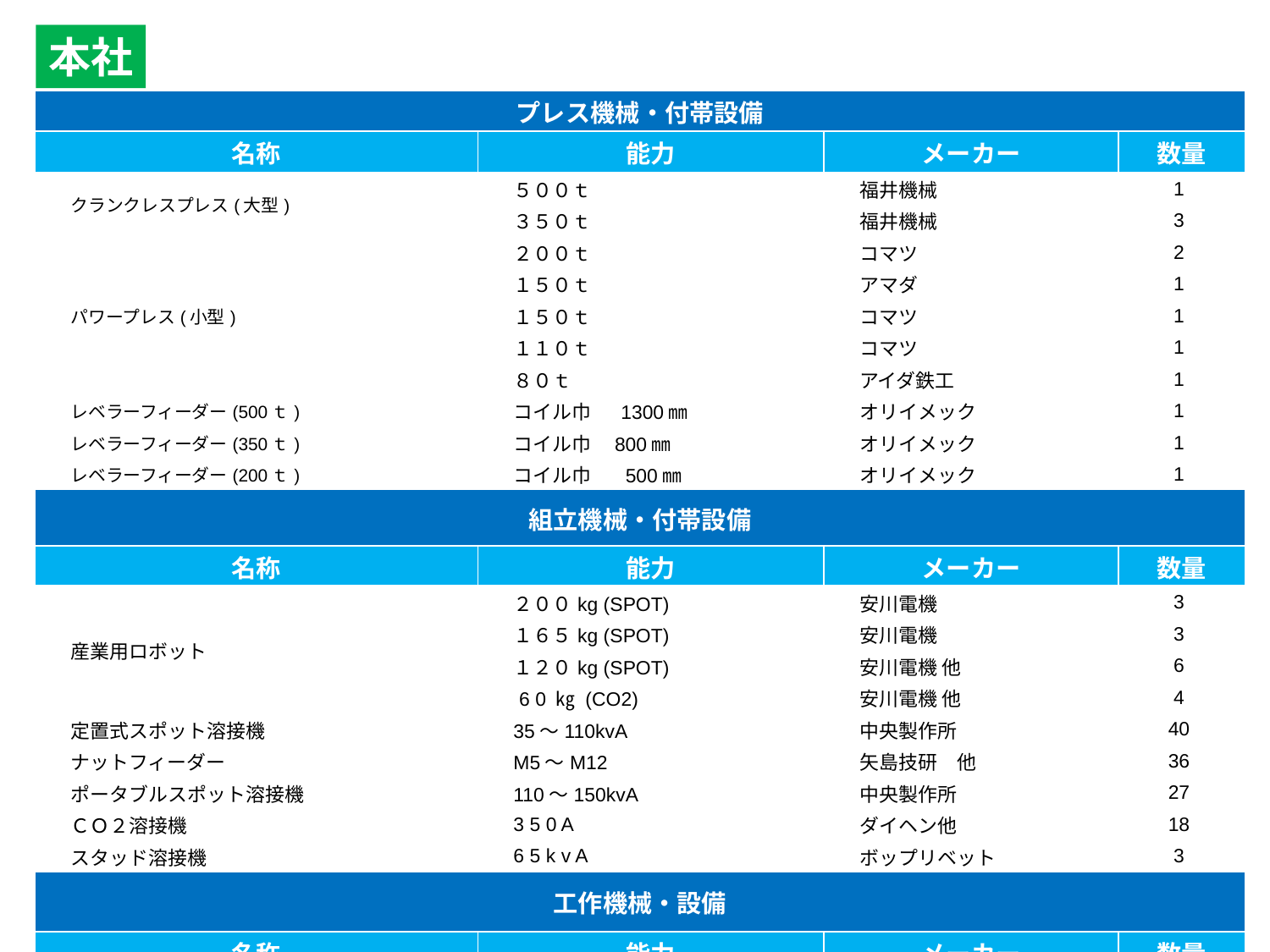

本社
| プレス機械・付帯設備 |  |  |  |
| --- | --- | --- | --- |
| 名称 | 能力 | メーカー | 数量 |
| クランクレスプレス(大型) | ５００ｔ | 福井機械 | 1 |
|  | ３５０ｔ | 福井機械 | 3 |
| パワープレス(小型) | ２００ｔ | コマツ | 2 |
|  | １５０ｔ | アマダ | 1 |
|  | １５０ｔ | コマツ | 1 |
|  | １１０ｔ | コマツ | 1 |
|  | ８０ｔ | アイダ鉄工 | 1 |
| レベラーフィーダー(500ｔ) | コイル巾　 1300㎜ | オリイメック | 1 |
| レベラーフィーダー(350ｔ) | コイル巾 800㎜ | オリイメック | 1 |
| レベラーフィーダー(200ｔ) | コイル巾　 500㎜ | オリイメック | 1 |
| 組立機械・付帯設備 |  |  |  |
| 名称 | 能力 | メーカー | 数量 |
| 産業用ロボット | ２００kg (SPOT) | 安川電機 | 3 |
|  | １６５kg (SPOT) | 安川電機 | 3 |
|  | １２０kg (SPOT) | 安川電機 他 | 6 |
|  | 6 0 ㎏ (CO2) | 安川電機 他 | 4 |
| 定置式スポット溶接機 | 35～110kvA | 中央製作所 | 40 |
| ナットフィーダー | M5～M12 | 矢島技研　他 | 36 |
| ポータブルスポット溶接機 | 110～150kvA | 中央製作所 | 27 |
| ＣＯ２溶接機 | 3 5 0 A | ダイヘン他 | 18 |
| スタッド溶接機 | 6 5 k v A | ボップリベット | 3 |
| 工作機械・設備 |  |  |  |
| 名称 | 能力 | メーカー | 数量 |
| 旋盤 | 回転速度最高1600min⁻１ | 池貝機械 | 1 |
| 精密平面研削盤 | 回転速度最高1600min⁻１ | 黒田精工 | 1 |
| 高能率型汎用フライス盤 | 回転速度最高1600min⁻１ | 大鳥機工 | 1 |
| ラジアルボール盤 | 回転速度最高1800min⁻１ | 吉田鉄工 | 1 |
| 卓上ボール盤 | 回転速度最高3000min | 日立 | 1 |
| コンターマシーン | 切断能力300mm(W)×200mm(H) | ワイエス工機 | 1 |
| 高速切断機 | ー | 富田鉄工所 | 1 |
| エアープラズマ切断機 | IGBTｲﾝﾊﾞｰﾀ式 | Panasonic | 1 |
| シャーリング | 切断可能板厚 軟鋼0.8～6.5t | 日本ｺﾈﾁｶｯﾄｿｰ | 1 |
| コーナーシャー | 最大板厚SS41-6mm | 竹田製作所 | 1 |
| 卓上グラインダー | ー | 日立 | 1 |
| 直流ﾊﾟﾙｽTIG溶接機 | 高周波ｽﾀｰﾄ | ﾀﾞｲﾍﾝ | 1 |
| 搬送機械・設備 |  |  |  |
| 名称 | 能力 | メーカー | 数量 |
| クレーン | 5 . 0 t | 日立 | 2 |
|  | 2 . 8 t | 日本ホイスト | 2 |
| フォークリフト | 3 . 5 t | 日産 | 2 |
|  | 3 . 0 t | トヨタ | 1 |
|  | 2 . 5 t | 日産、トヨタ | 4 |
|  | 1 . 5 t | 日産、トヨタ | 4 |
|  | 1 . 4 t | トヨタ | 1 |
| 測定機器・設備 |  |  |  |
| 名称 | 能力 | メーカー | 数量 |
| レイアウトマシン | 2,000×3,000 | 東京貿易システム | 1 |
| 溶接電流計 | ー | スポットロン | 1 |
| デジタル加圧計 | 1 . 0ｔ | スポットロン | 1 |
| 押し込み試験機 | 5 . 0 t | 愛知産業 | 1 |